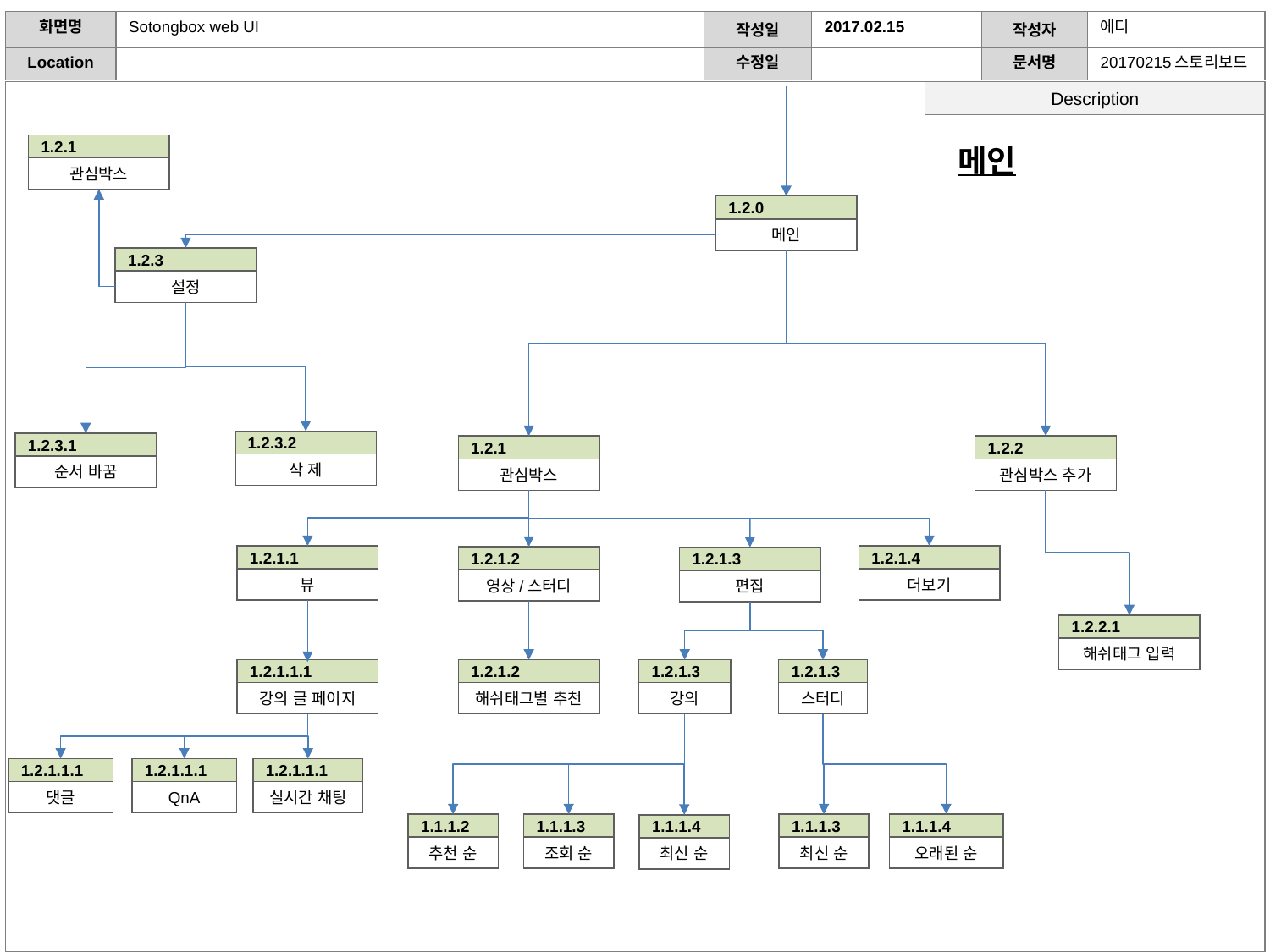

메인
1.2.1
관심박스
1.2.0
메인
1.2.3
설정
1.2.3.2
삭 제
1.2.3.1
순서 바꿈
1.2.1
관심박스
1.2.2
관심박스 추가
1.2.1.1
뷰
1.2.1.4
더보기
1.2.1.2
영상/스터디
1.2.1.3
편집
1.2.2.1
해쉬태그 입력
1.2.1.2
해쉬태그별 추천
1.2.1.3
강의
1.2.1.3
스터디
1.2.1.1.1
강의 글 페이지
1.2.1.1.1
댓글
1.2.1.1.1
QnA
1.2.1.1.1
실시간 채팅
1.1.1.2
추천 순
1.1.1.3
조회 순
1.1.1.3
최신 순
1.1.1.4
오래된 순
1.1.1.4
최신 순